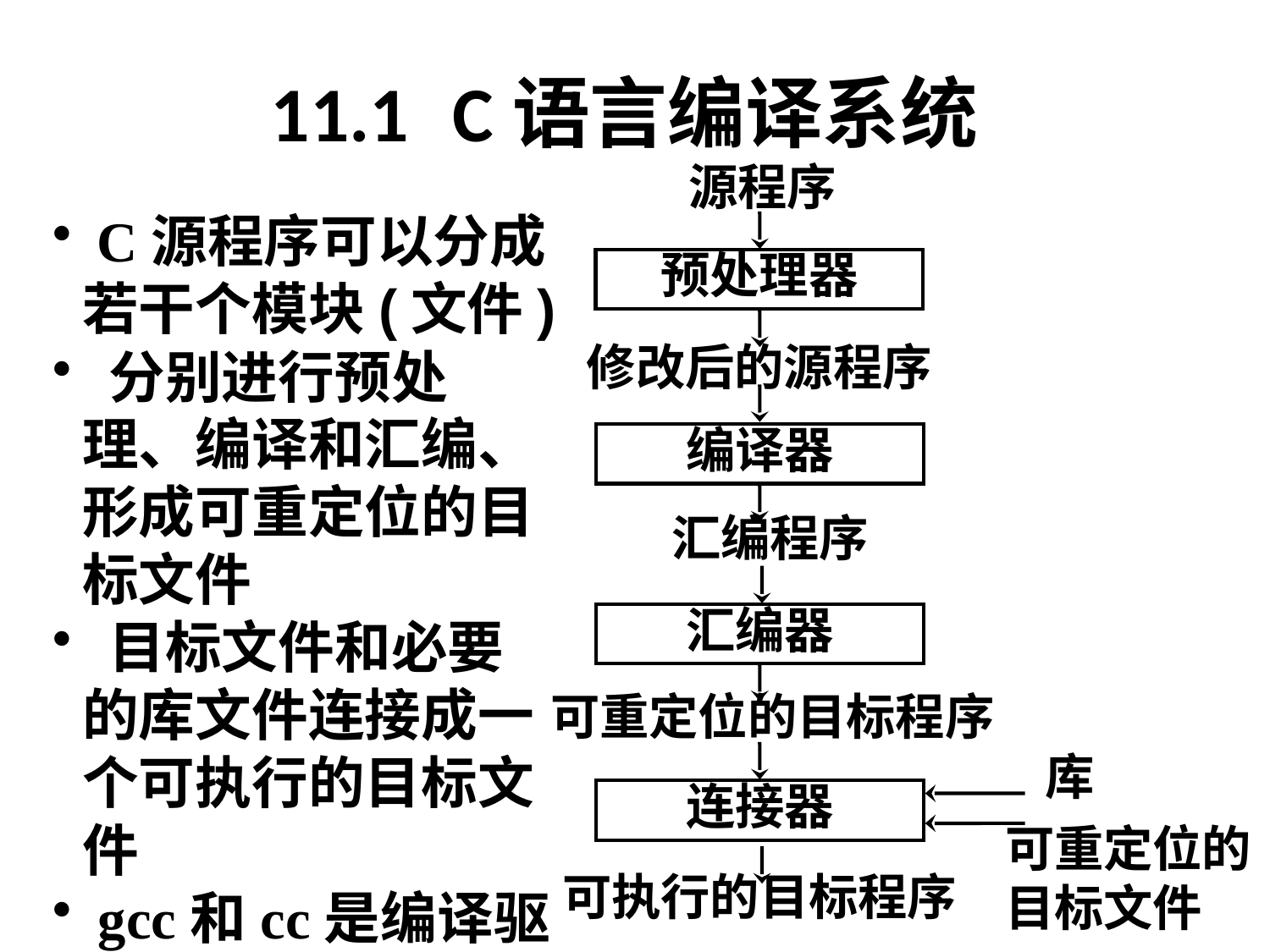

# 11.1  C语言编译系统
源程序

预处理器

修改后的源程序

编译器

汇编程序

汇编器

可重定位的目标程序

库
连接器

可重定位的
目标文件

可执行的目标程序
 C源程序可以分成若干个模块(文件)
 分别进行预处理、编译和汇编、形成可重定位的目标文件
 目标文件和必要的库文件连接成一个可执行的目标文件
 gcc和cc是编译驱动程序的名字